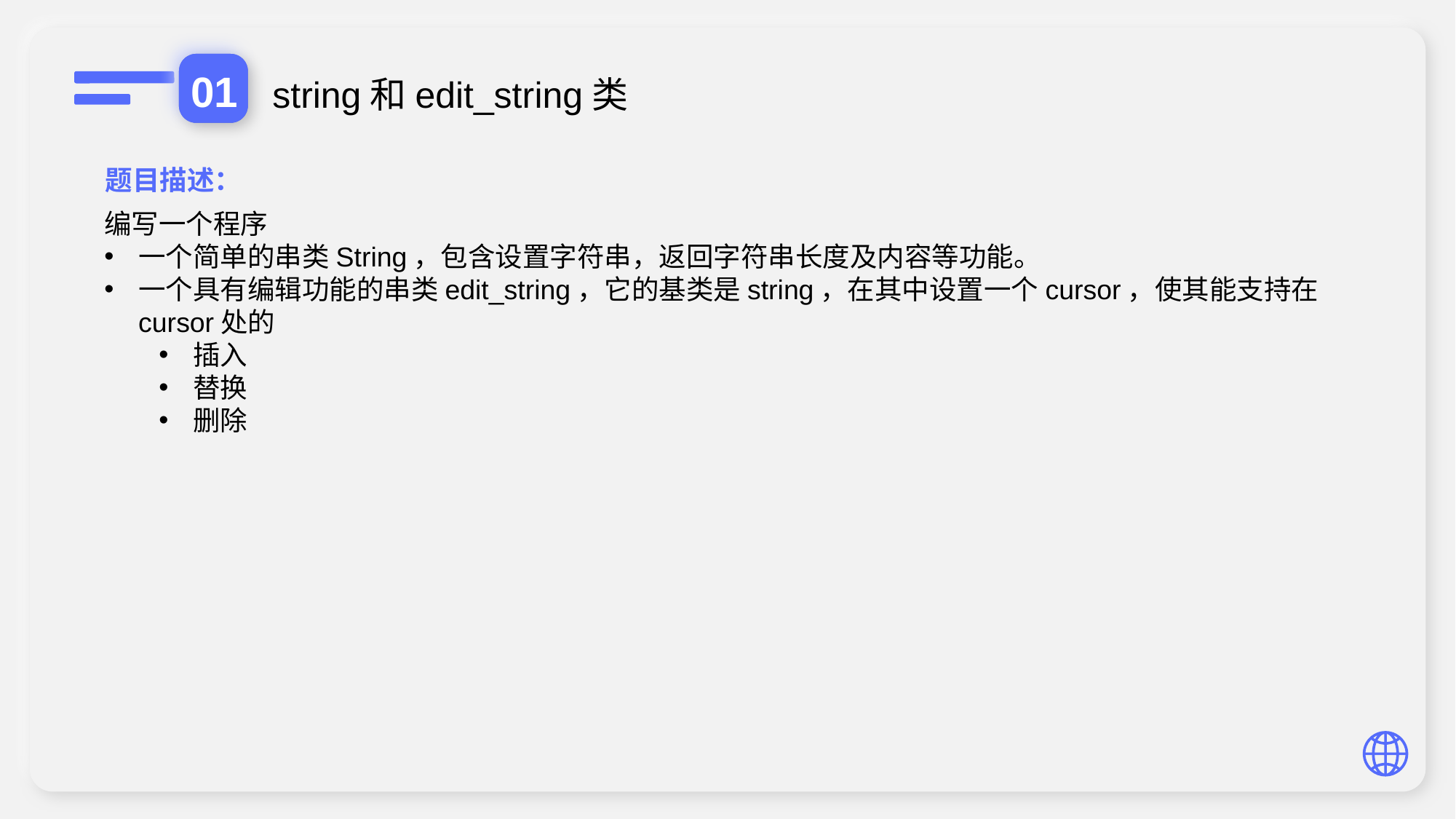

01
string和edit_string类

题目描述：
编写一个程序
一个简单的串类String，包含设置字符串，返回字符串长度及内容等功能。
一个具有编辑功能的串类edit_string，它的基类是string，在其中设置一个cursor，使其能支持在cursor处的
插入
替换
删除